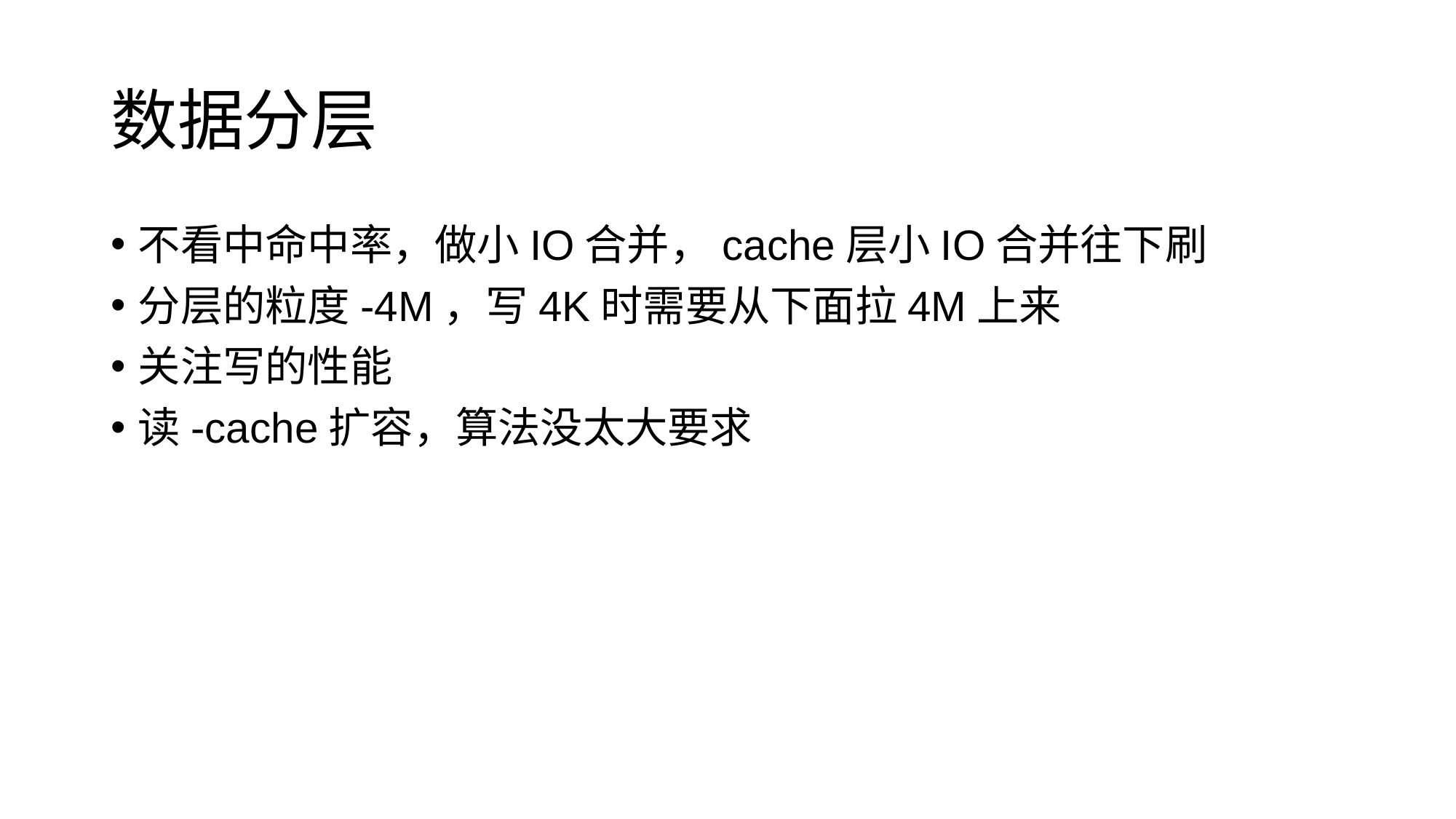

# 数据分层
不看中命中率，做小IO合并，cache层小IO合并往下刷
分层的粒度-4M，写4K时需要从下面拉4M上来
关注写的性能
读-cache扩容，算法没太大要求